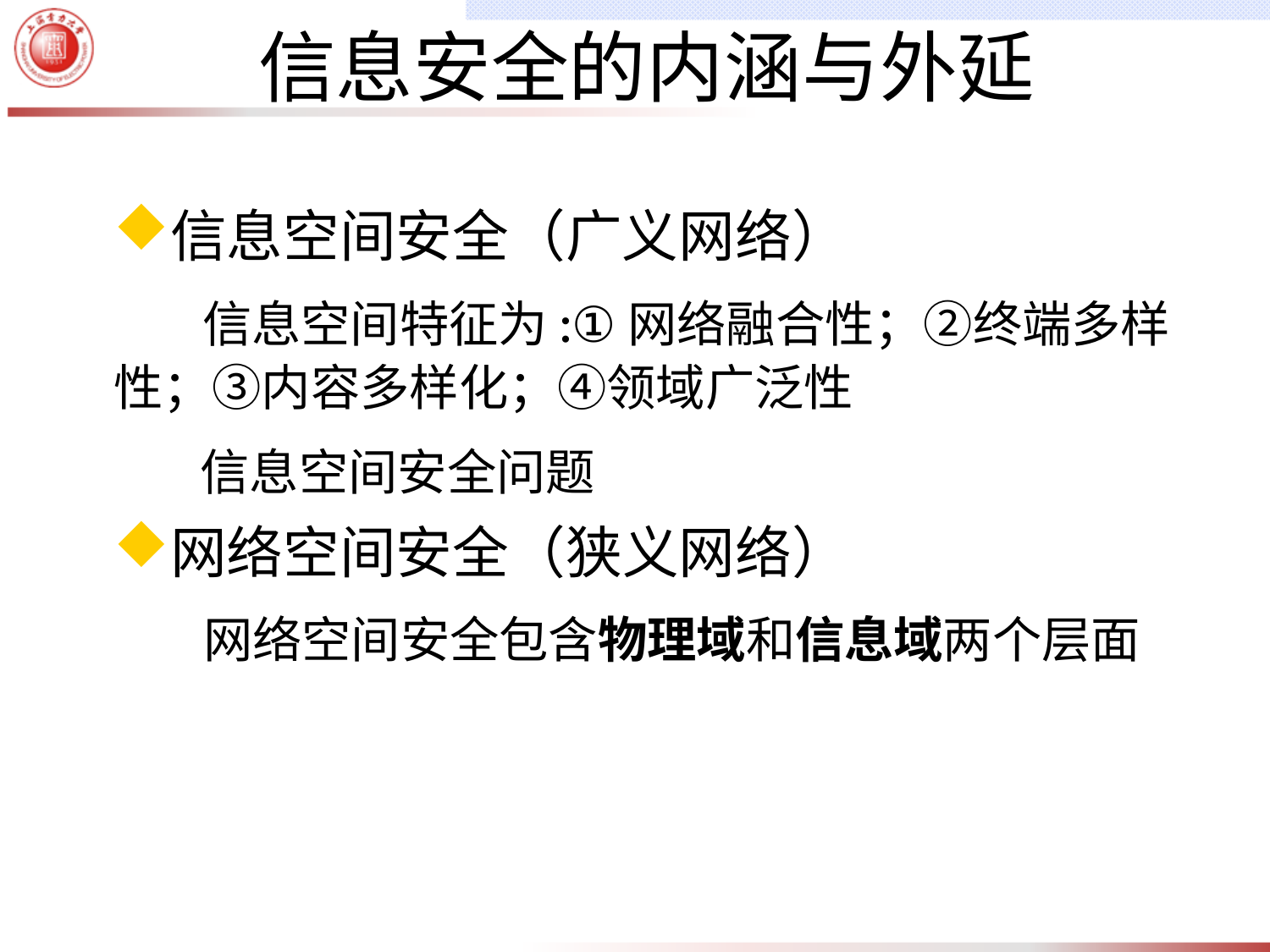

信息安全的内涵与外延
信息空间安全（广义网络）
       信息空间特征为:①网络融合性；②终端多样性；③内容多样化；④领域广泛性
           信息空间安全问题
网络空间安全（狭义网络）
      网络空间安全包含物理域和信息域两个层面